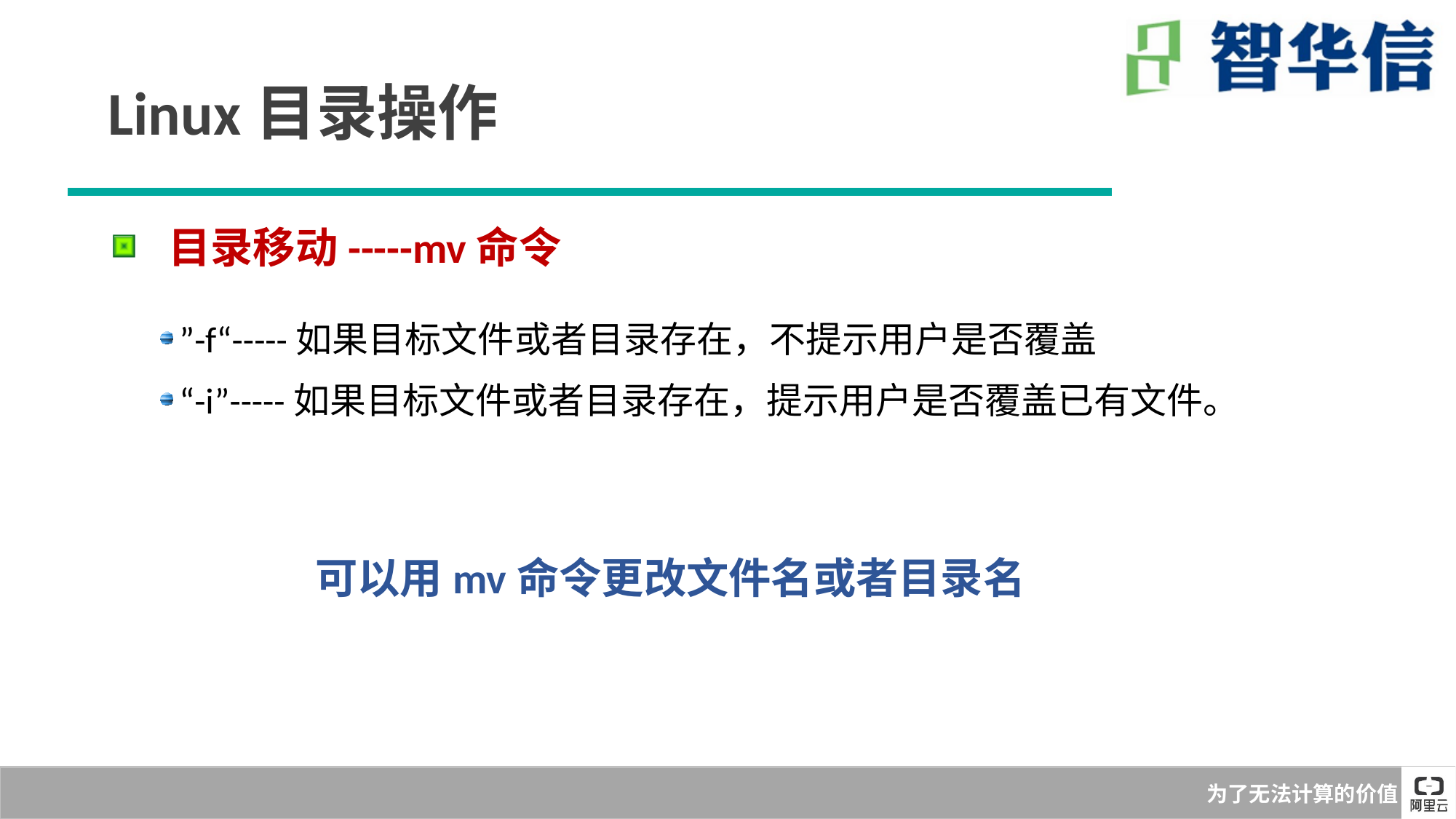

Linux目录操作
  目录移动-----mv命令
”-f“-----如果目标文件或者目录存在，不提示用户是否覆盖
“-i”-----如果目标文件或者目录存在，提示用户是否覆盖已有文件。
可以用mv命令更改文件名或者目录名